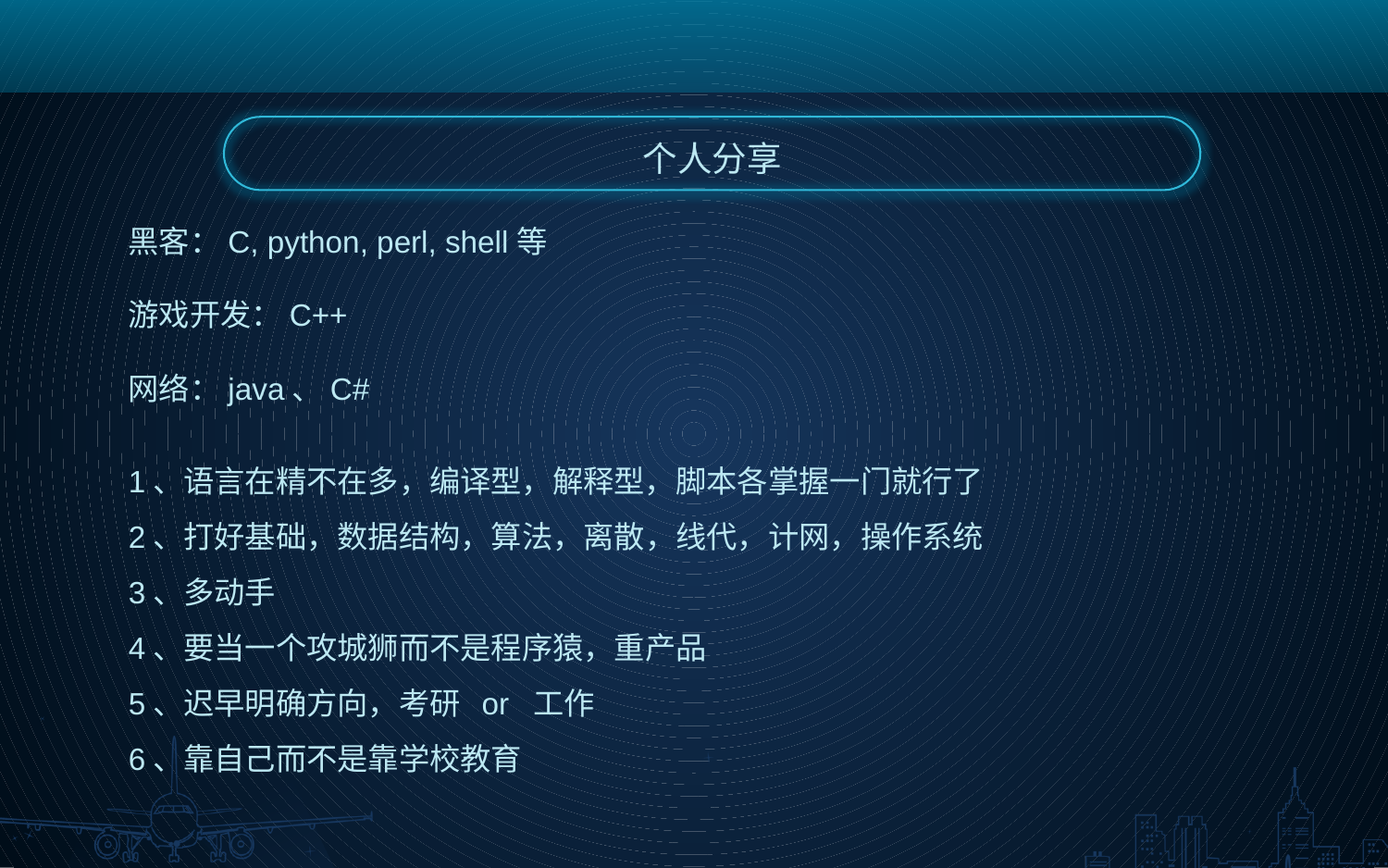

个人分享
黑客：C, python, perl, shell等

游戏开发：C++

网络：java、C#

1、语言在精不在多，编译型，解释型，脚本各掌握一门就行了
2、打好基础，数据结构，算法，离散，线代，计网，操作系统
3、多动手
4、要当一个攻城狮而不是程序猿，重产品
5、迟早明确方向，考研  or  工作
6、靠自己而不是靠学校教育